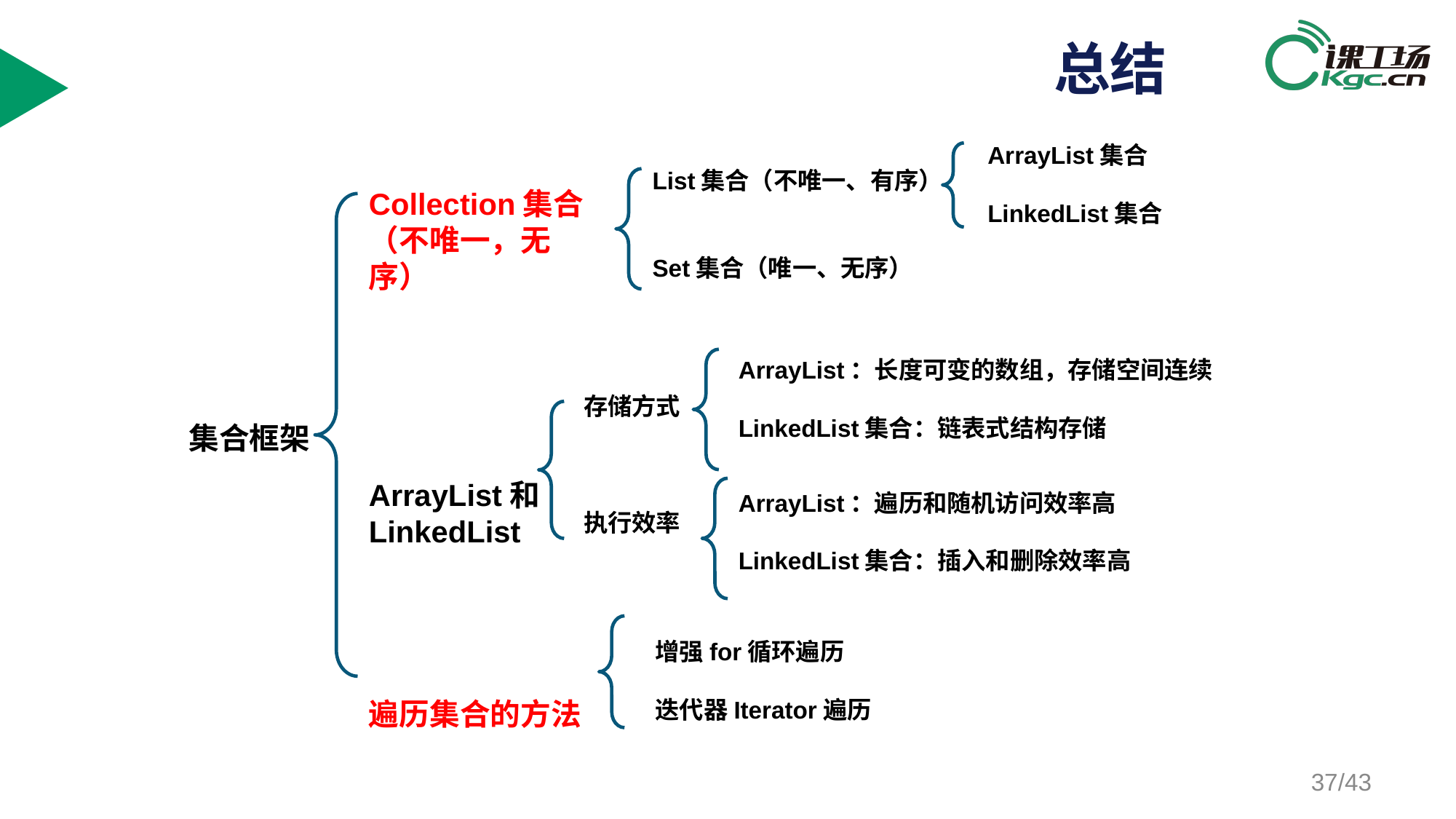

# 总结
ArrayList集合

LinkedList集合

List集合（不唯一、有序）

Set集合（唯一、无序）

Collection集合
（不唯一，无序）

ArrayList和LinkedList

遍历集合的方法

ArrayList：长度可变的数组，存储空间连续

LinkedList集合：链表式结构存储
存储方式

执行效率

集合框架

ArrayList：遍历和随机访问效率高

LinkedList集合：插入和删除效率高

增强for循环遍历

迭代器Iterator遍历

37/43